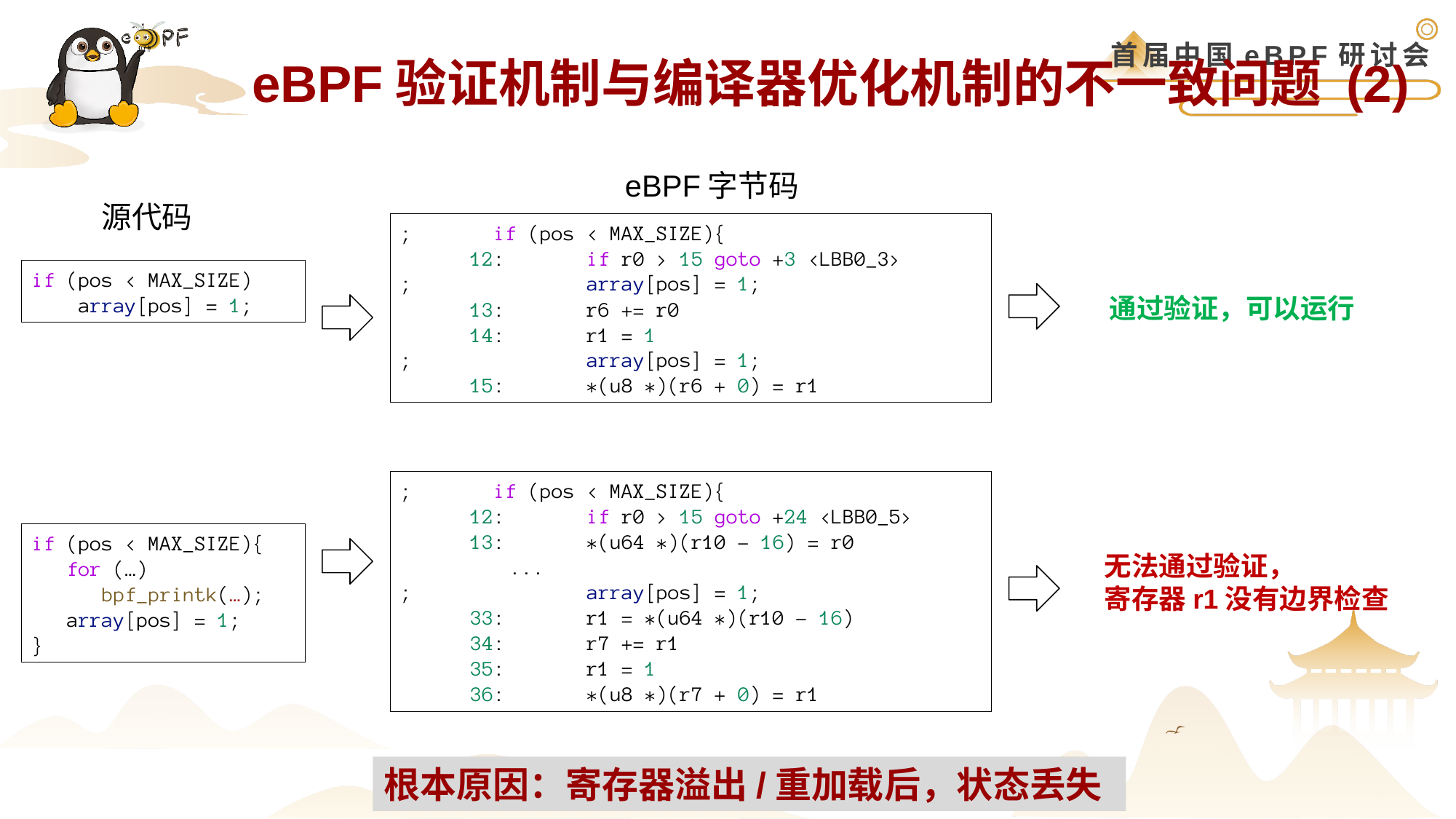

# eBPF验证机制与编译器优化机制的不一致问题 (2)
eBPF字节码
源代码
;       if (pos < MAX_SIZE){
      12:       if r0 > 15 goto +3 <LBB0_3>
;               array[pos] = 1;
      13:       r6 += r0
      14:       r1 = 1
;               array[pos] = 1;
      15:       *(u8 *)(r6 + 0) = r1
if (pos < MAX_SIZE)
    array[pos] = 1;

通过验证，可以运行

;       if (pos < MAX_SIZE){
      12:       if r0 > 15 goto +24 <LBB0_5>
      13:       *(u64 *)(r10 - 16) = r0
	...
;               array[pos] = 1;
      33:       r1 = *(u64 *)(r10 - 16)
      34:       r7 += r1
      35:       r1 = 1
      36:       *(u8 *)(r7 + 0) = r1
if (pos < MAX_SIZE){
   for (…)
      bpf_printk(…);
   array[pos] = 1;
}

无法通过验证，
寄存器r1没有边界检查

根本原因：寄存器溢出/重加载后，状态丢失